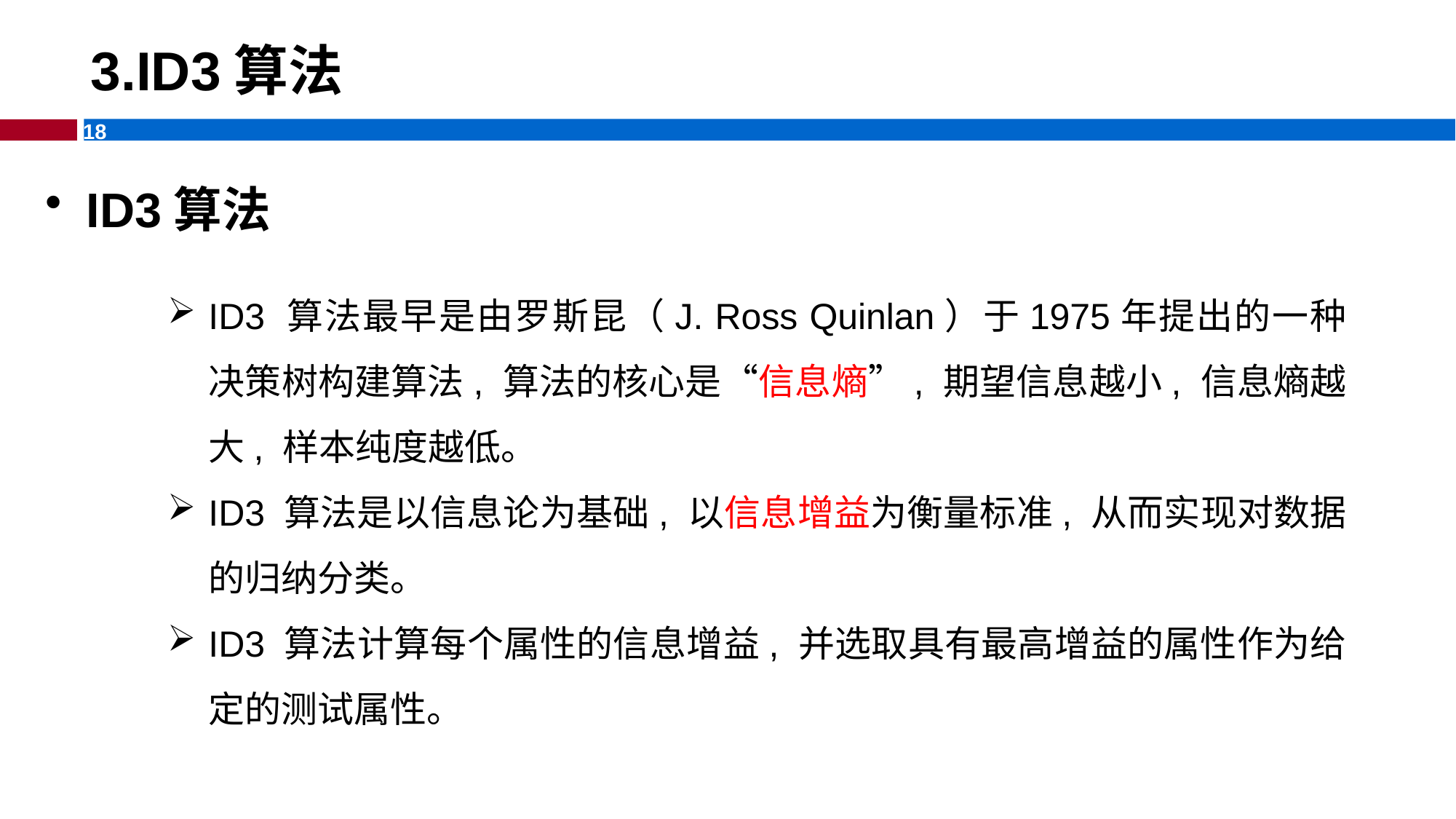

# 3.ID3算法
ID3算法

ID3 算法最早是由罗斯昆（J. Ross Quinlan）于1975年提出的一种决策树构建算法, 算法的核心是“信息熵”, 期望信息越小, 信息熵越大, 样本纯度越低。
ID3 算法是以信息论为基础, 以信息增益为衡量标准, 从而实现对数据的归纳分类。
ID3 算法计算每个属性的信息增益, 并选取具有最高增益的属性作为给定的测试属性。